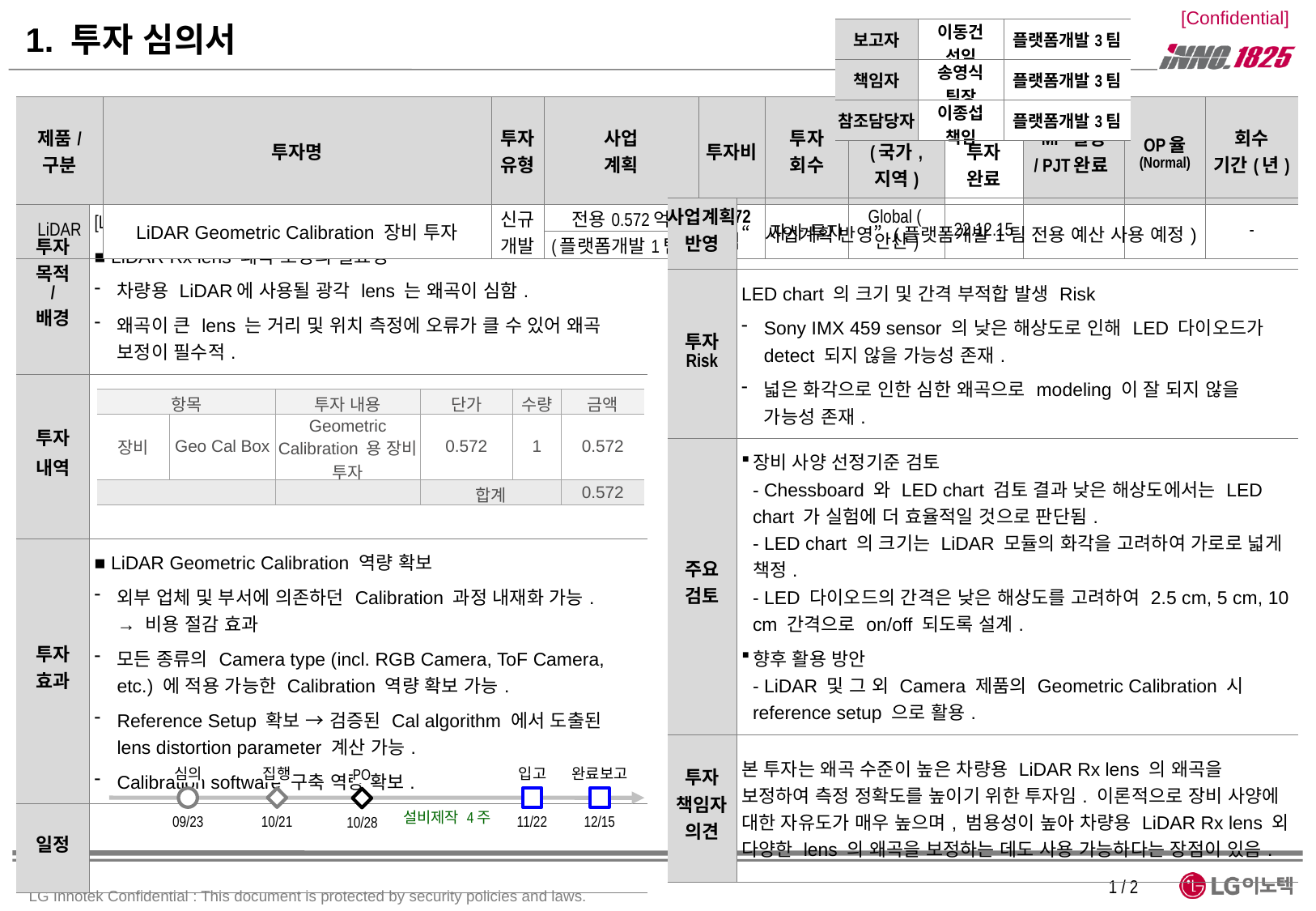

# 1. 투자 심의서
| 보고자 | 이동건 선임 | 플랫폼개발3팀 |
| --- | --- | --- |
| 책임자 | 송영식 팀장 | 플랫폼개발3팀 |
| 참조담당자 | 이종섭 책임 | 플랫폼개발3팀 |

| 제품/ 구분 | 투자명 | 투자 유형 | 사업 계획 | 투자비 | 투자 회수 | 고객 (국가, 지역) | 투자KPI | MP 일정 / PJT완료 | OP율 (Normal) | 회수 기간(년) |
| --- | --- | --- | --- | --- | --- | --- | --- | --- | --- | --- |
|  |  |  |  |  |  |  | 투자 완료 |  |  |  |
| LiDAR | LiDAR Geometric Calibration 장비 투자 | 신규개발 | 전용0.572억 | 0.572 억 | 자사 투자 | Global (안산) | 22.12.15 |  |  | - |
|  |  |  | (플랫폼개발1팀) |  |  |  |  |  |  |  |
| 사업계획반영 | “사업계획 반영” (플랫폼개발1팀 전용 예산 사용 예정) |
| --- | --- |
| 투자 Risk | LED chart 의 크기 및 간격 부적합 발생 Risk Sony IMX 459 sensor 의 낮은 해상도로 인해 LED 다이오드가 detect 되지 않을 가능성 존재. 넓은 화각으로 인한 심한 왜곡으로 modeling 이 잘 되지 않을 가능성 존재. |
| 주요 검토 | 장비 사양 선정기준 검토 - Chessboard 와 LED chart 검토 결과 낮은 해상도에서는 LED chart 가 실험에 더 효율적일 것으로 판단됨. - LED chart 의 크기는 LiDAR 모듈의 화각을 고려하여 가로로 넓게 책정. - LED 다이오드의 간격은 낮은 해상도를 고려하여 2.5 cm, 5 cm, 10 cm 간격으로 on/off 되도록 설계. 향후 활용 방안 - LiDAR 및 그 외 Camera 제품의 Geometric Calibration 시 reference setup 으로 활용. |
| 투자 책임자 의견 | 본 투자는 왜곡 수준이 높은 차량용 LiDAR Rx lens 의 왜곡을 보정하여 측정 정확도를 높이기 위한 투자임. 이론적으로 장비 사양에 대한 자유도가 매우 높으며, 범용성이 높아 차량용 LiDAR Rx lens 외 다양한 lens 의 왜곡을 보정하는 데도 사용 가능하다는 장점이 있음. |
| 투자 목적 / 배경 | [LiDAR Rx lens 왜곡 보정을 위한 장비 투자] ■ LiDAR Rx lens 왜곡 보정의 필요성 차량용 LiDAR에 사용될 광각 lens 는 왜곡이 심함. 왜곡이 큰 lens 는 거리 및 위치 측정에 오류가 클 수 있어 왜곡 보정이 필수적. |
| --- | --- |
| 투자 내역 | [단위: 억 원] |
| 투자 효과 | ■ LiDAR Geometric Calibration 역량 확보 외부 업체 및 부서에 의존하던 Calibration 과정 내재화 가능. → 비용 절감 효과 모든 종류의 Camera type (incl. RGB Camera, ToF Camera, etc.) 에 적용 가능한 Calibration 역량 확보 가능. Reference Setup 확보 → 검증된 Cal algorithm 에서 도출된 lens distortion parameter 계산 가능. Calibration software 구축 역량 확보. |
| 일정 |  |
| 항목 |  | 투자 내용 | 단가 | 수량 | 금액 |
| --- | --- | --- | --- | --- | --- |
| 장비 | Geo Cal Box | Geometric Calibration 용 장비 투자 | 0.572 | 1 | 0.572 |
|  |  |  | 합계 |  | 0.572 |
심의

09/23
집행

10/21
입고

11/22
완료보고

12/15
PO

10/28

설비제작 4주
1 / 2